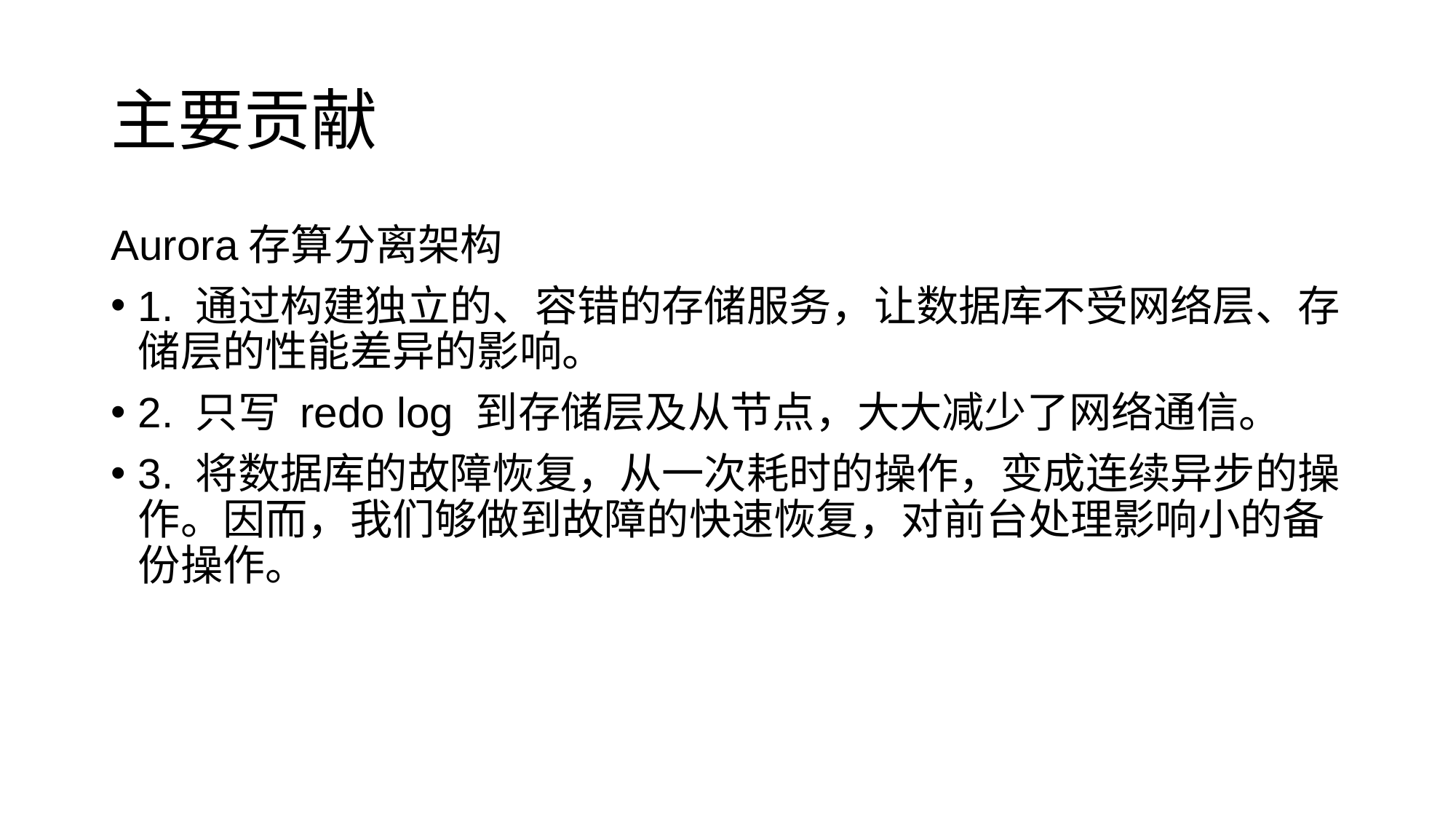

# 主要贡献
Aurora存算分离架构
1. 通过构建独立的、容错的存储服务，让数据库不受网络层、存储层的性能差异的影响。
2. 只写 redo log 到存储层及从节点，大大减少了网络通信。
3. 将数据库的故障恢复，从一次耗时的操作，变成连续异步的操作。因而，我们够做到故障的快速恢复，对前台处理影响小的备份操作。